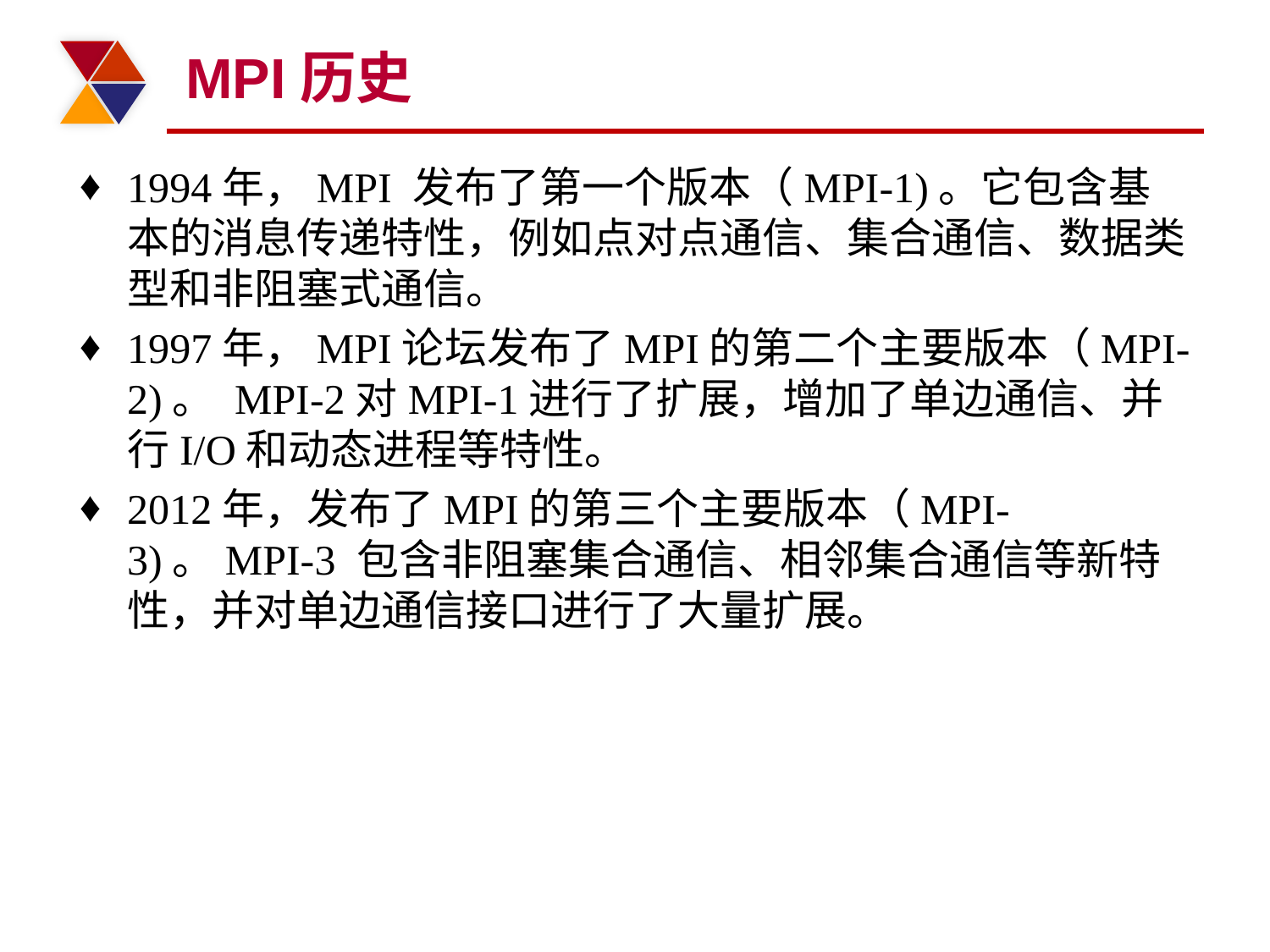

# MPI历史
1994年，MPI 发布了第一个版本（MPI-1)。它包含基本的消息传递特性，例如点对点通信、集合通信、数据类型和非阻塞式通信。
1997年，MPI论坛发布了MPI的第二个主要版本（MPI-2)。 MPI-2对MPI-1进行了扩展，增加了单边通信、并行I/O和动态进程等特性。
2012年，发布了MPI的第三个主要版本（MPI-3)。MPI-3 包含非阻塞集合通信、相邻集合通信等新特性，并对单边通信接口进行了大量扩展。